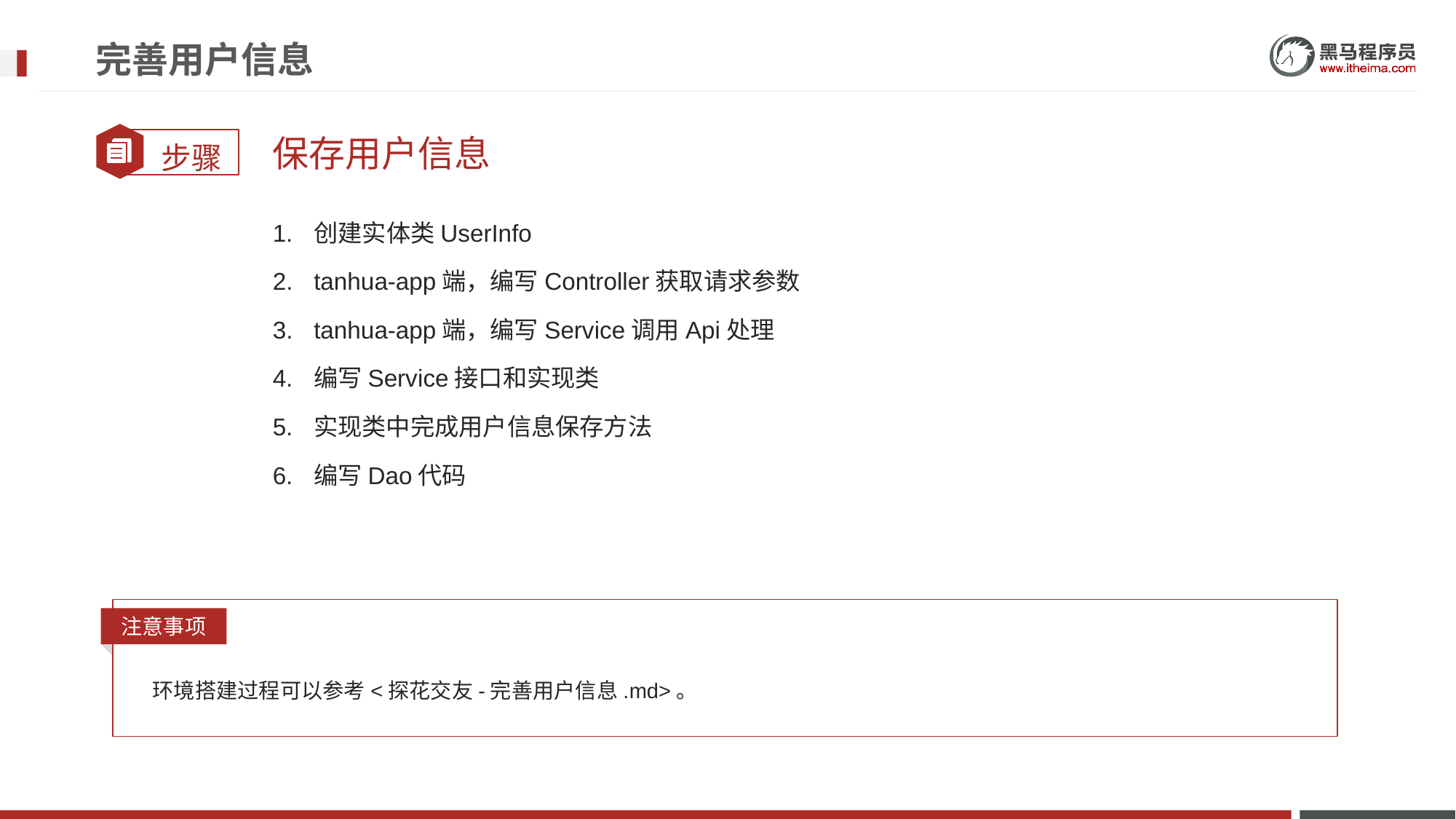

# 完善用户信息
保存用户信息
创建实体类UserInfo
tanhua-app端，编写Controller获取请求参数
tanhua-app端，编写Service调用Api处理
编写Service接口和实现类
实现类中完成用户信息保存方法
编写Dao代码

注意事项

环境搭建过程可以参考<探花交友-完善用户信息.md>。